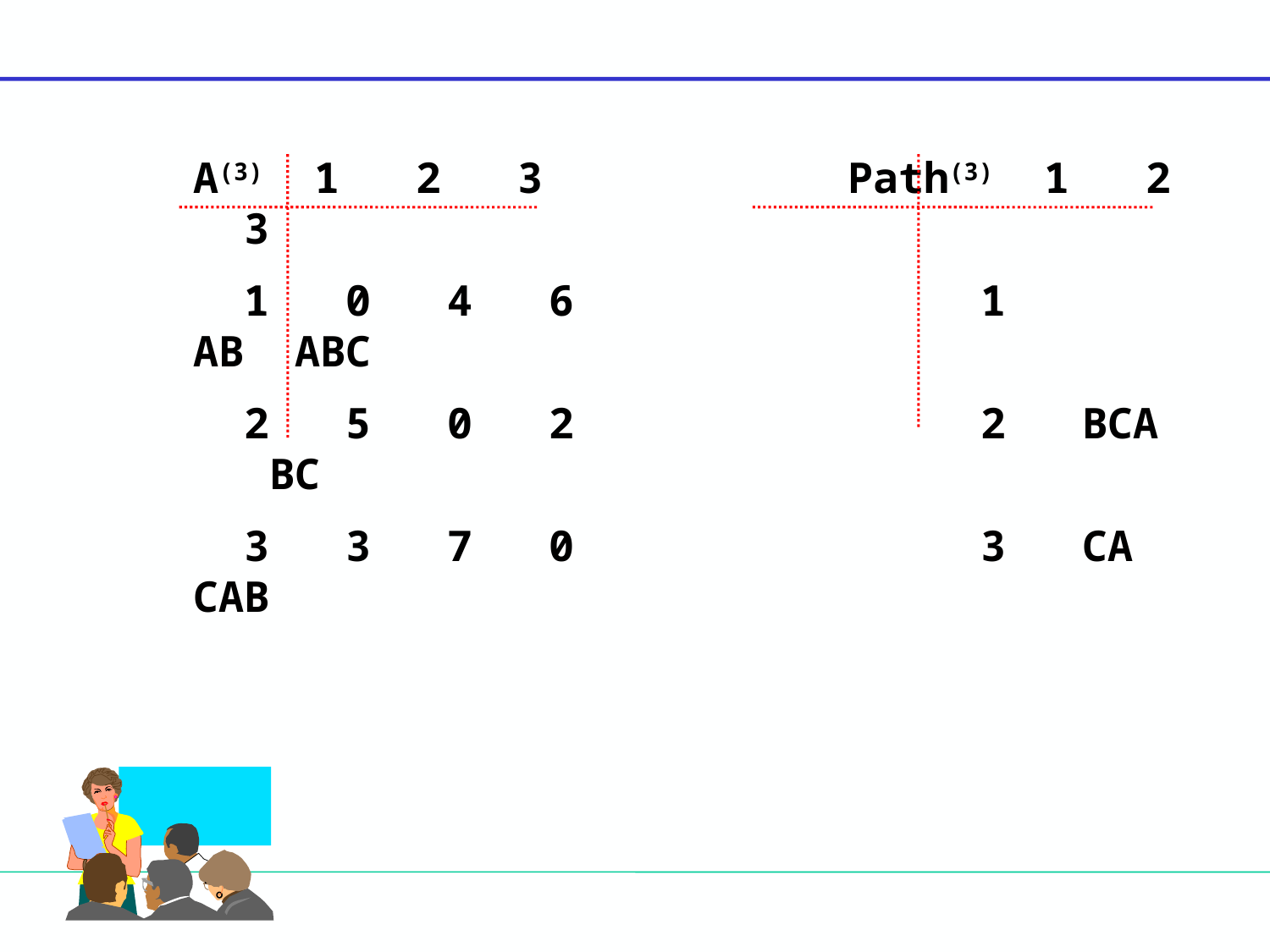

K=3时，
A(3)  1   2   3            Path(3)  1   2   3
  1   0   4   6                1      AB  ABC
  2   5   0   2                2   BCA     BC
  3   3   7   0                3   CA CAB